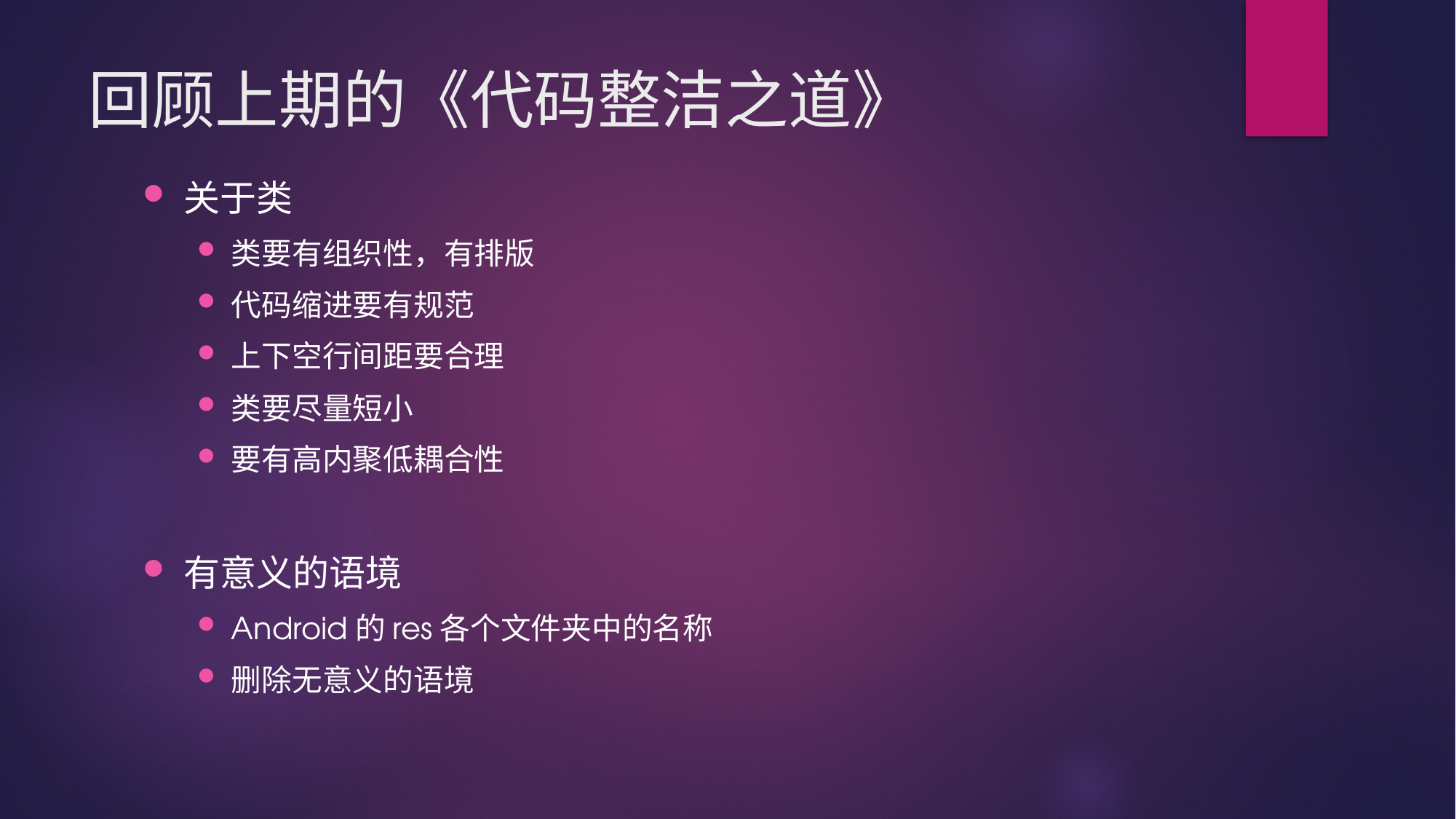

# 回顾上期的《代码整洁之道》
关于类
类要有组织性，有排版
代码缩进要有规范
上下空行间距要合理
类要尽量短小
要有高内聚低耦合性

有意义的语境
Android的res各个文件夹中的名称
删除无意义的语境